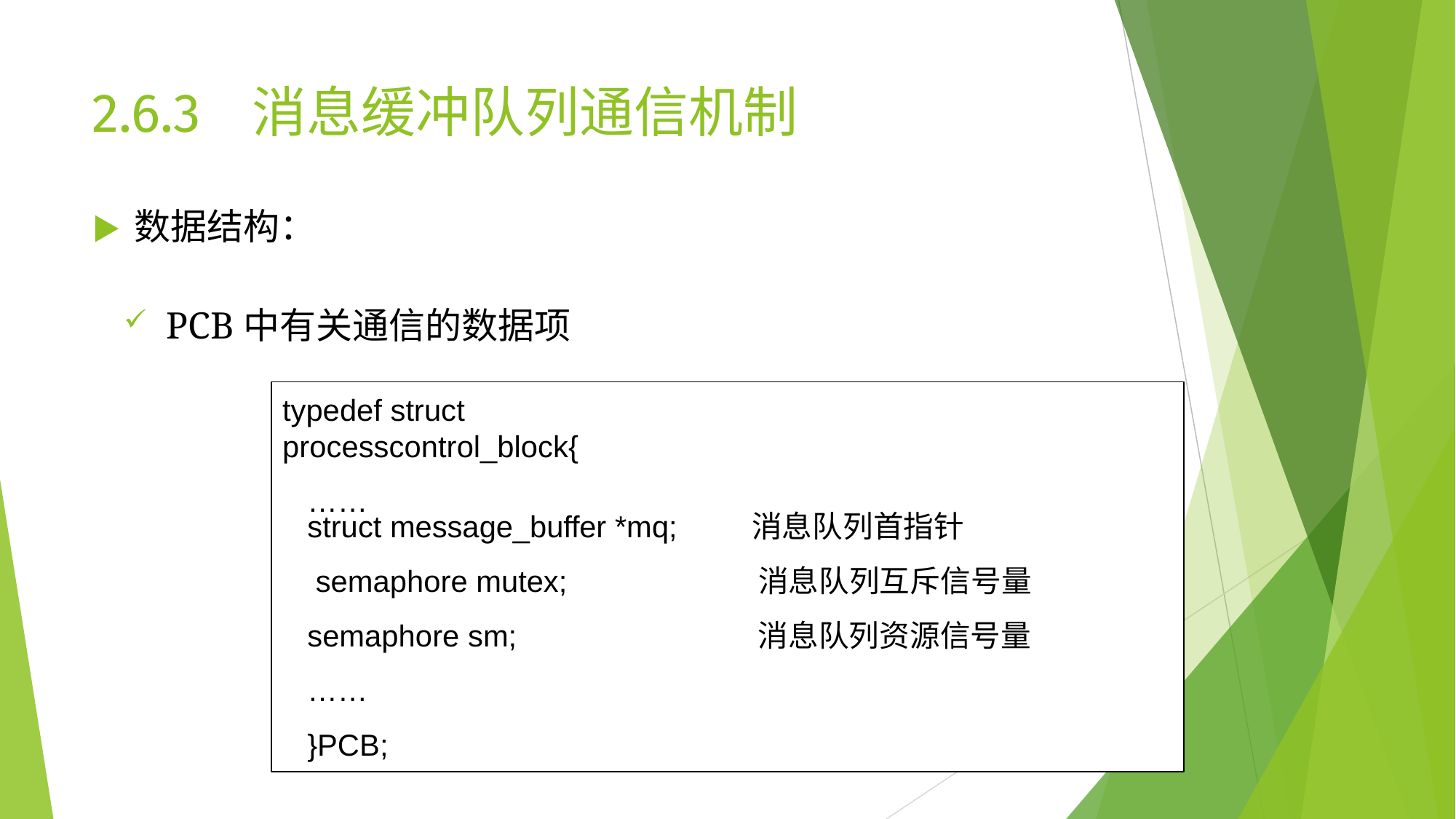

# 2.6.3	消息缓冲队列通信机制
▶	数据结构：

PCB中有关通信的数据项

typedef struct processcontrol_block{
……

struct message_buffer *mq;  semaphore mutex;  semaphore sm;
……
}PCB;
消息队列首指针
消息队列互斥信号量 消息队列资源信号量